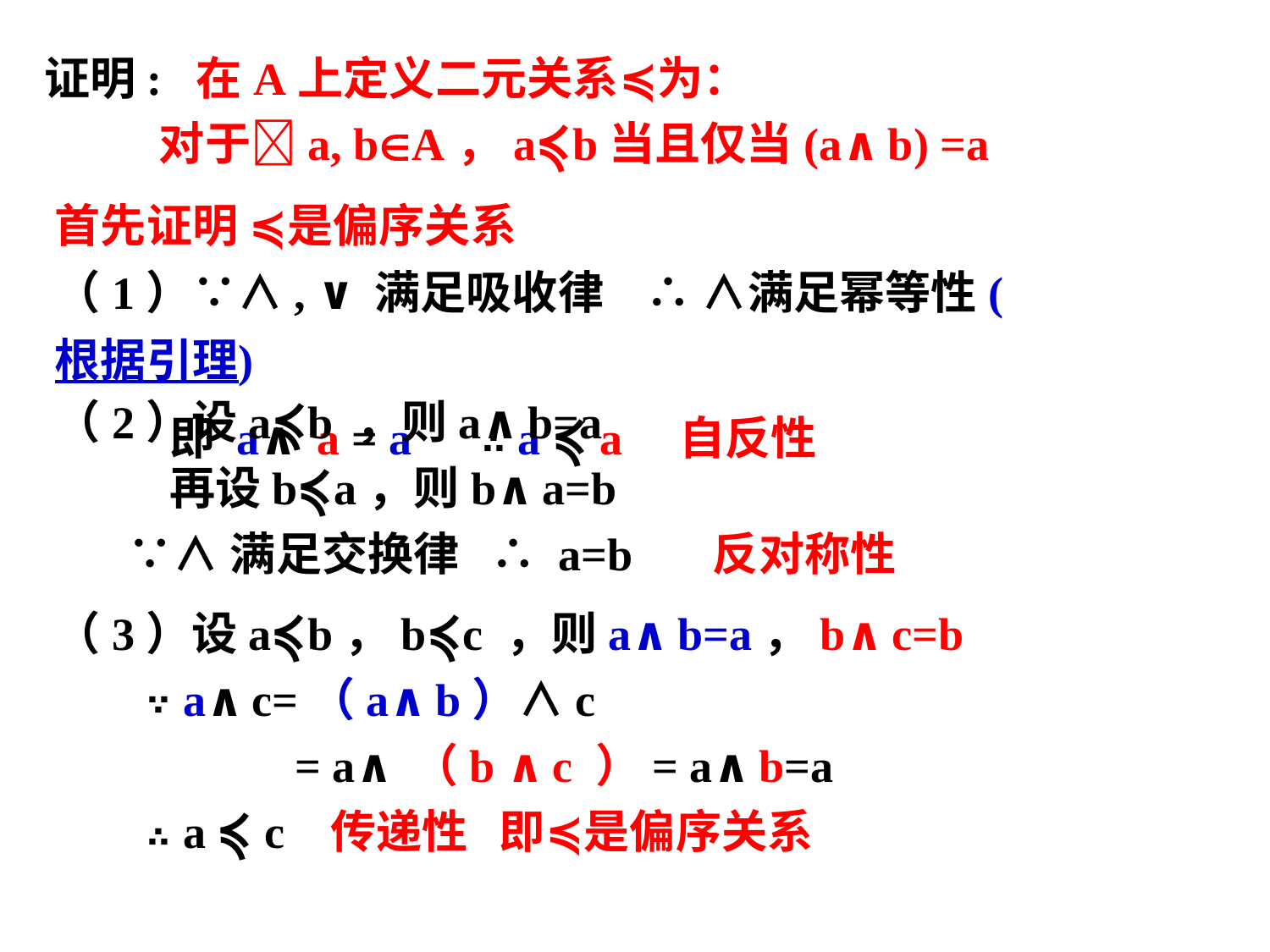

证明:  在A上定义二元关系≼为：
          对于∀a, b∈A，a≼b当且仅当(a∧b) =a
首先证明 ≼是偏序关系
（1）∵∧, ∨满足吸收律    ∴ ∧满足幂等性(根据引理)
          即 a∧ a = a      ∴ a ≼ a    自反性
（2）设a≼b ，则a∧b=a
          再设b≼a，则b∧a=b
       ∵∧满足交换律   ∴ a=b      反对称性
（3）设a≼b，b≼c ，则a∧b=a，b∧c=b
        ∵ a∧c=（a∧b）∧c
                     = a∧（b ∧c ）= a∧b=a
        ∴ a ≼ c   传递性   即≼是偏序关系